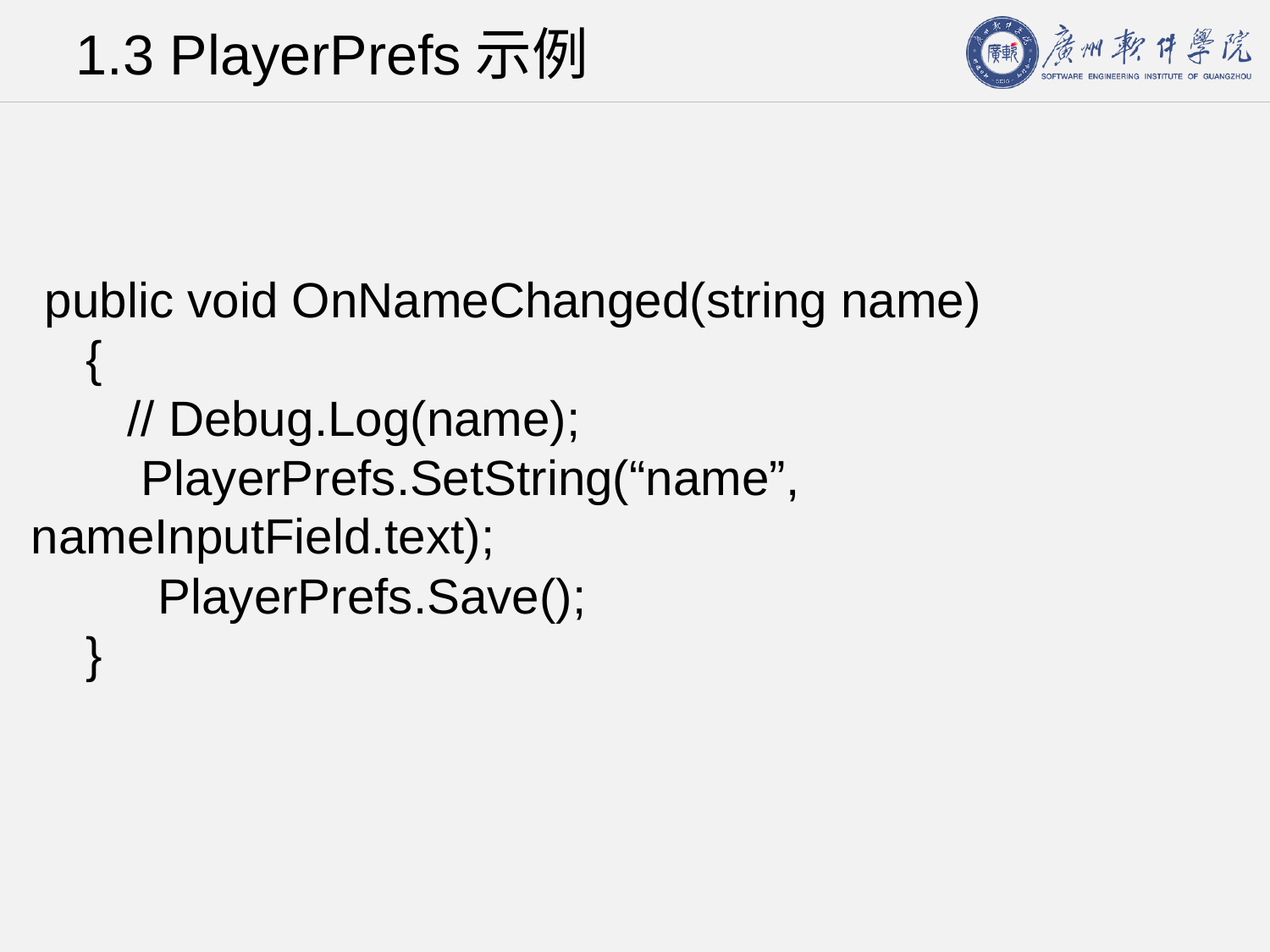

# 1.3 PlayerPrefs示例
 public void OnNameChanged(string name)
    {
       // Debug.Log(name);
        PlayerPrefs.SetString(“name”, nameInputField.text);
 	PlayerPrefs.Save();
    }